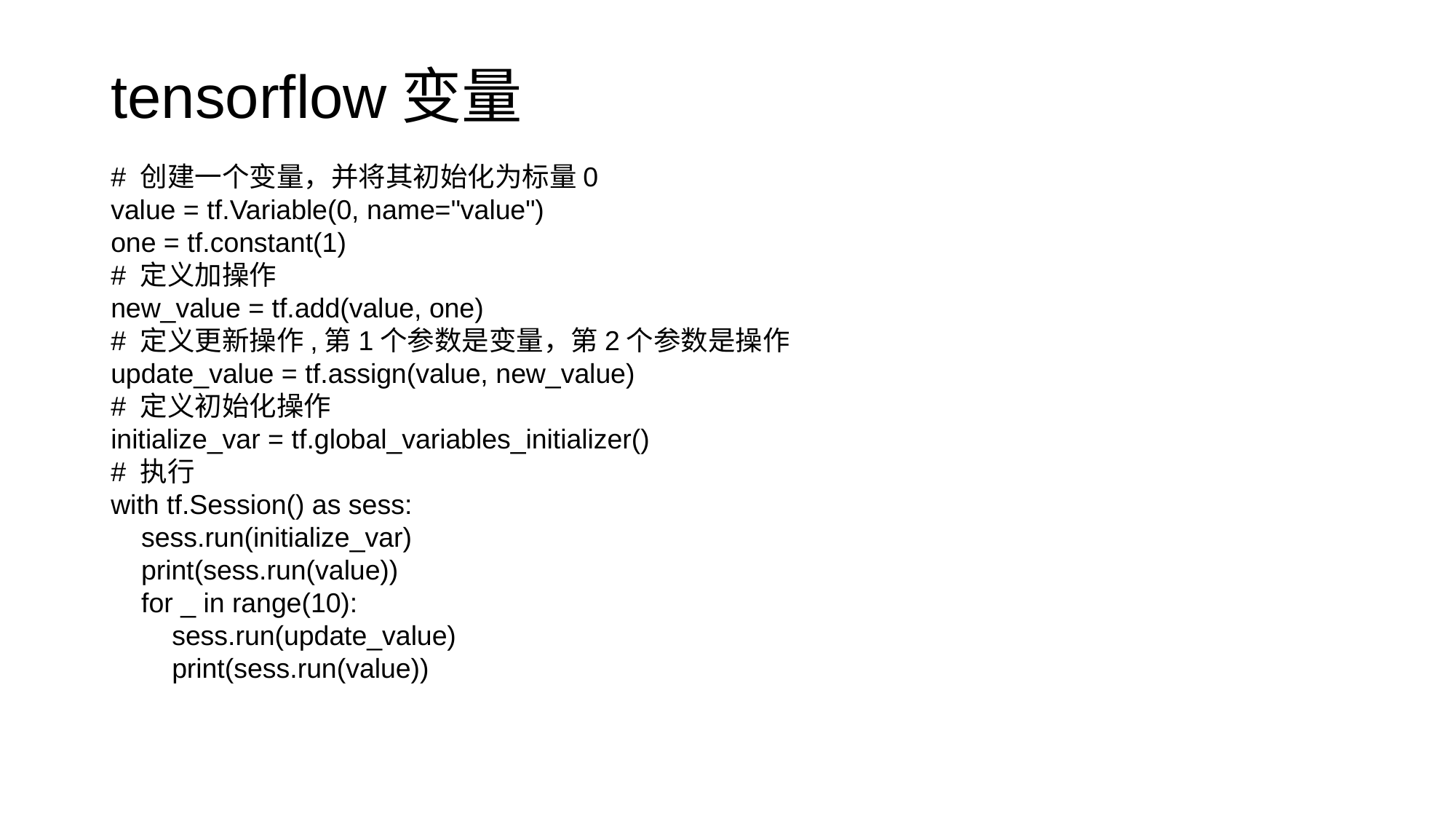

# tensorflow变量
# 创建一个变量，并将其初始化为标量0
value = tf.Variable(0, name="value")
one = tf.constant(1)
# 定义加操作
new_value = tf.add(value, one)
# 定义更新操作,第1个参数是变量，第2个参数是操作
update_value = tf.assign(value, new_value)
# 定义初始化操作
initialize_var = tf.global_variables_initializer()
# 执行
with tf.Session() as sess:
    sess.run(initialize_var)
    print(sess.run(value))
    for _ in range(10):
        sess.run(update_value)
        print(sess.run(value))